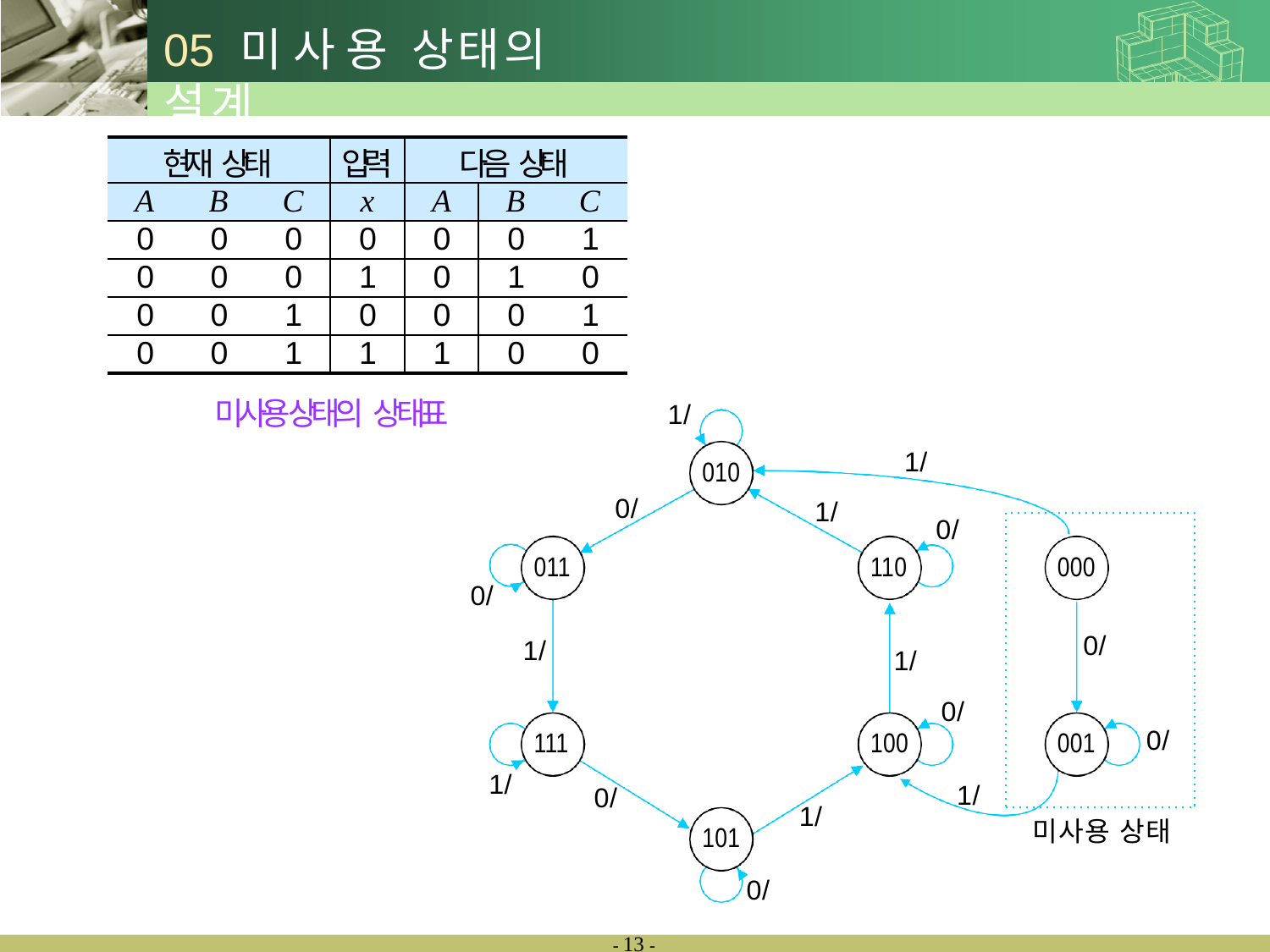

# 05	미사용 상태의 설계
| 현재 상태 |  |  | 입력 | 다음 상태 |  |  |
| --- | --- | --- | --- | --- | --- | --- |
| A | B | C | x | A | B | C |
| 0 | 0 | 0 | 0 | 0 | 0 | 1 |
| 0 | 0 | 0 | 1 | 0 | 1 | 0 |
| 0 | 0 | 1 | 0 | 0 | 0 | 1 |
| 0 | 0 | 1 | 1 | 1 | 0 | 0 |
미사용 상태의 상태표
1/

1/
010
0/
1/
0/
011
110
000
0/
0/
1/
1/
0/
0/
111
100
001
1/
1/
0/
1/
미사용 상태
101
0/
- 13 -